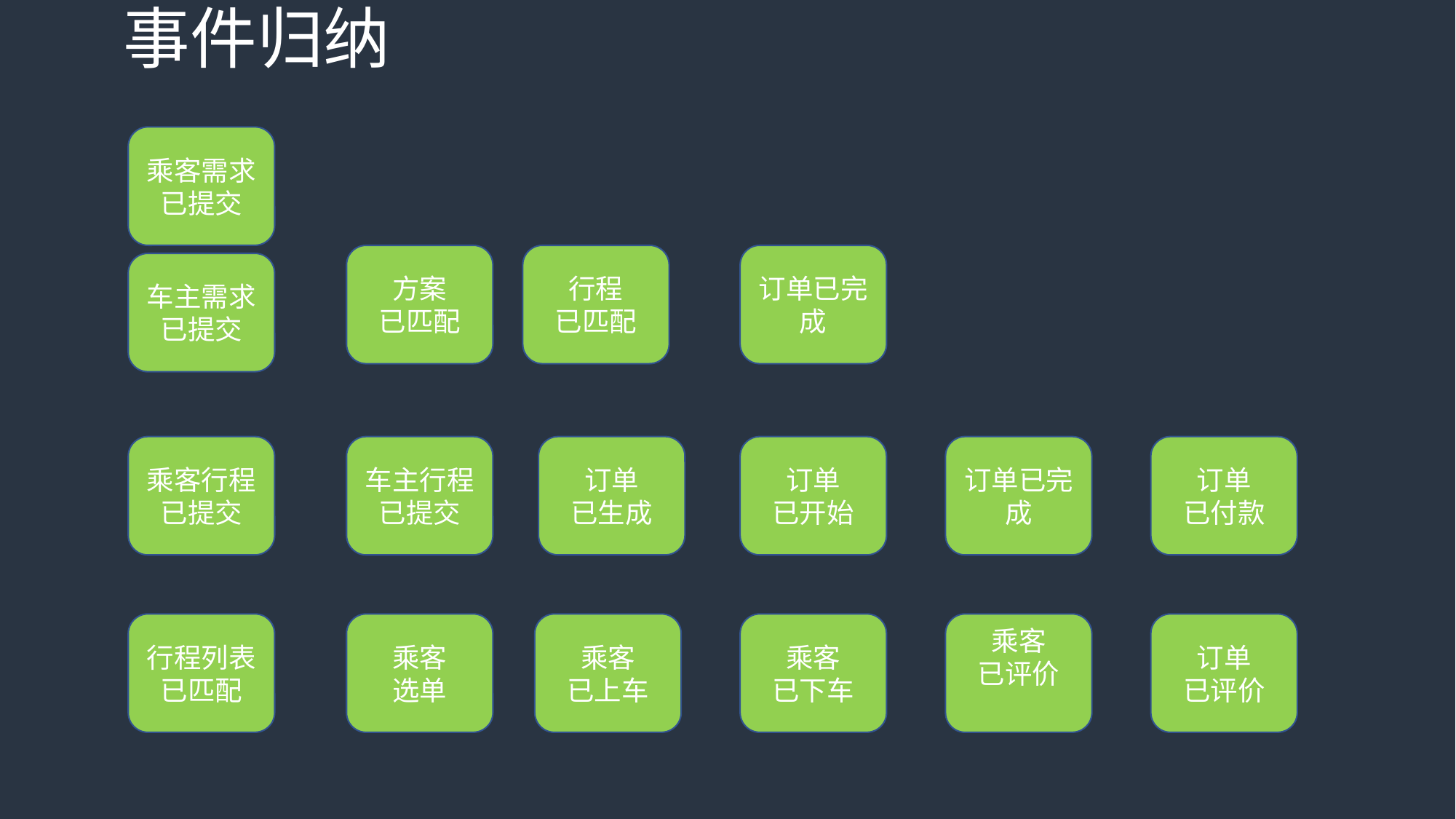

# 事件归纳
乘客需求已提交
方案
已匹配
行程
已匹配
订单已完成
车主需求已提交
乘客行程已提交
车主行程已提交
订单
已生成
订单
已开始
订单已完成
订单
已付款
行程列表已匹配
乘客
选单
乘客
已上车
乘客
已下车
乘客
已评价

订单
已评价